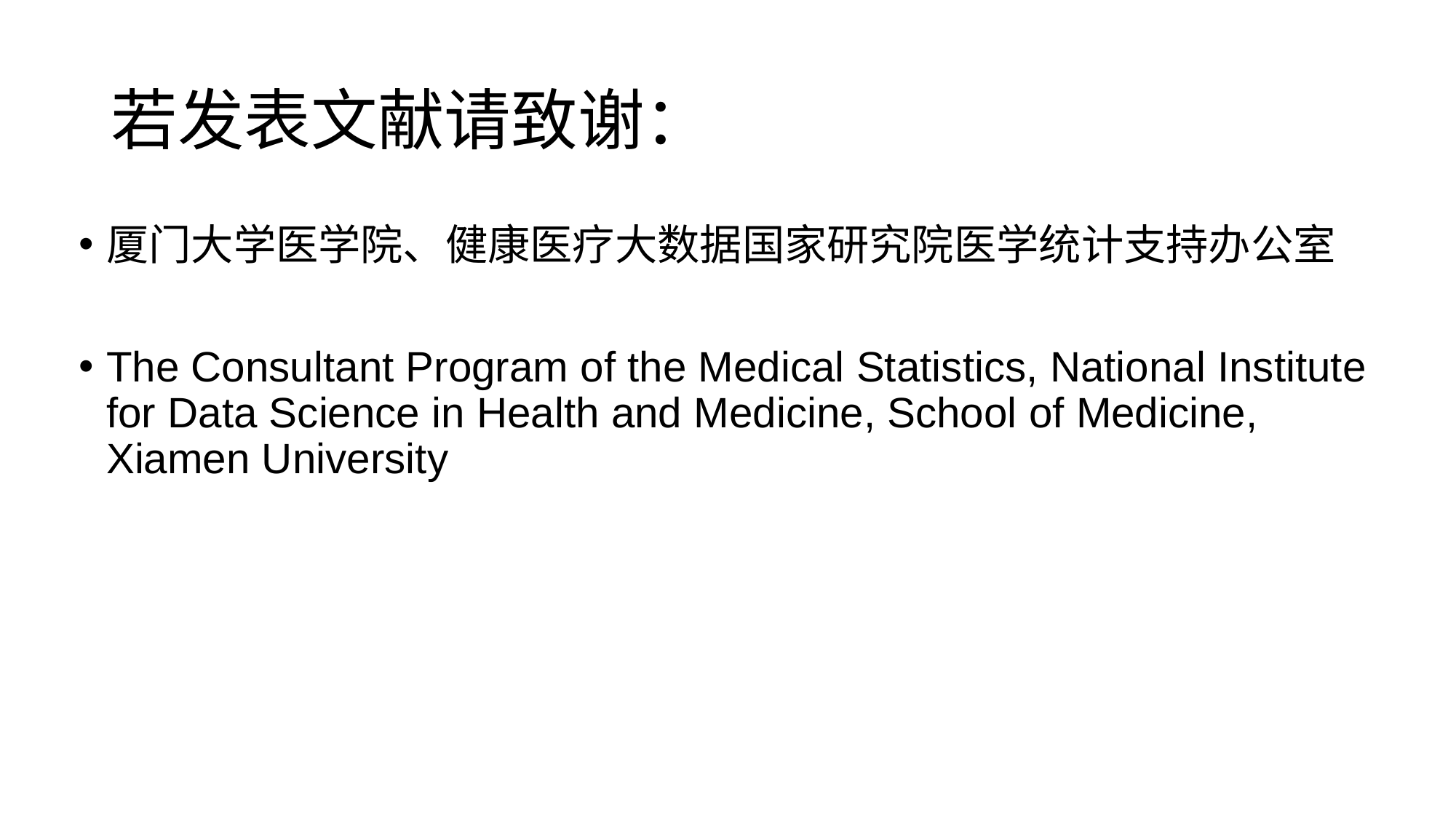

# 若发表文献请致谢：
厦门大学医学院、健康医疗大数据国家研究院医学统计支持办公室

The Consultant Program of the Medical Statistics, National Institute for Data Science in Health and Medicine, School of Medicine, Xiamen University